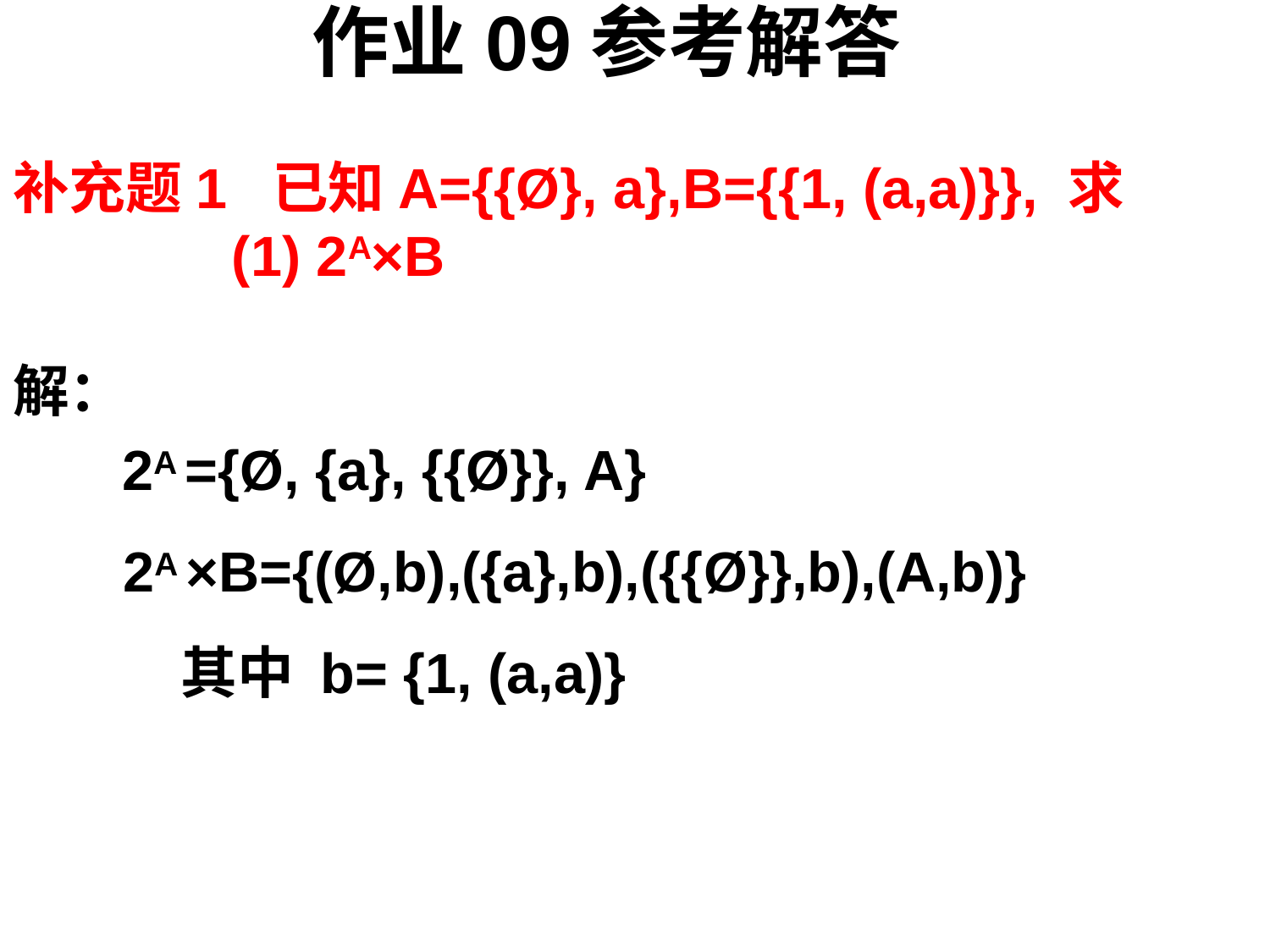

作业09参考解答
补充题1  已知A={{Ø}, a},B={{1, (a,a)}}, 求
              (1) 2A×B
解：
       2A ={Ø, {a}, {{Ø}}, A}
	    2A ×B={(Ø,b),({a},b),({{Ø}},b),(A,b)}
            其中 b= {1, (a,a)}